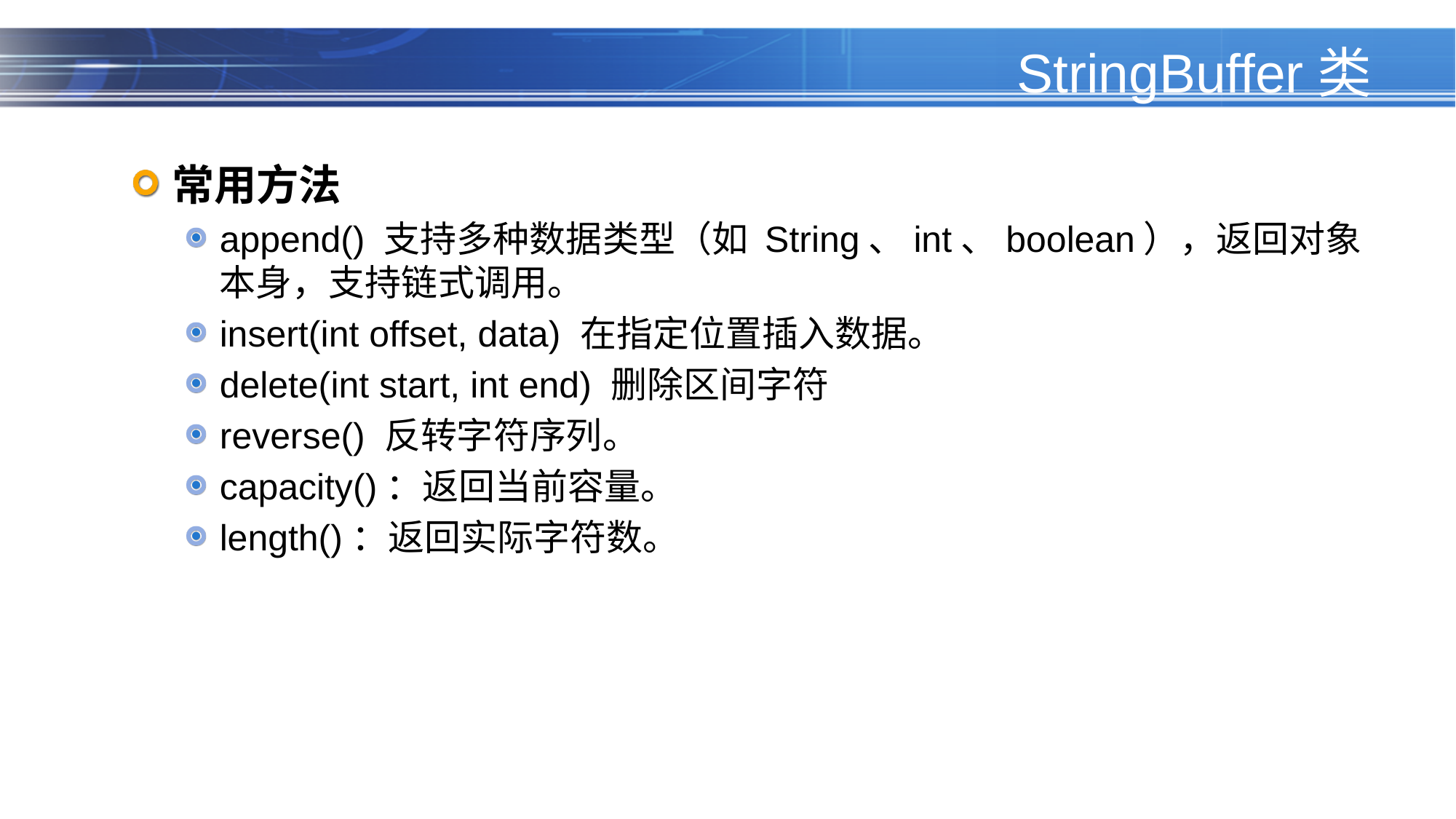

# StringBuffer类
常用方法‌
‌append() 支持多种数据类型（如 String、int、boolean），返回对象本身，支持链式调用。
‌insert(int offset, data) 在指定位置插入数据。
delete(int start, int end) 删除区间字符
reverse() 反转字符序列。
capacity()：返回当前容量。
length()：返回实际字符数。